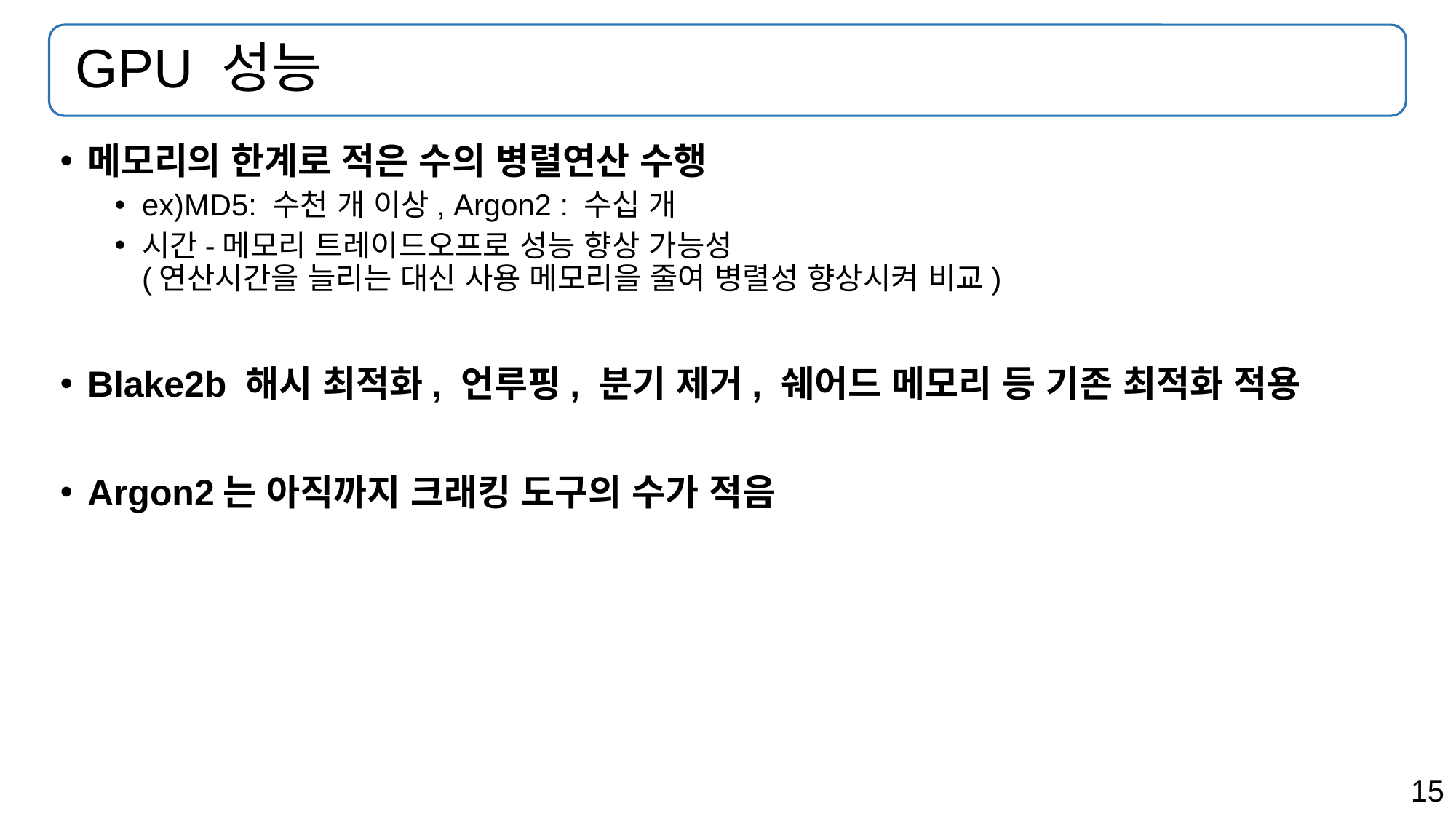

# GPU 성능
메모리의 한계로 적은 수의 병렬연산 수행
ex)MD5: 수천 개 이상, Argon2 : 수십 개
시간-메모리 트레이드오프로 성능 향상 가능성
(연산시간을 늘리는 대신 사용 메모리을 줄여 병렬성 향상시켜 비교)

Blake2b 해시 최적화, 언루핑, 분기 제거, 쉐어드 메모리 등 기존 최적화 적용

Argon2는 아직까지 크래킹 도구의 수가 적음